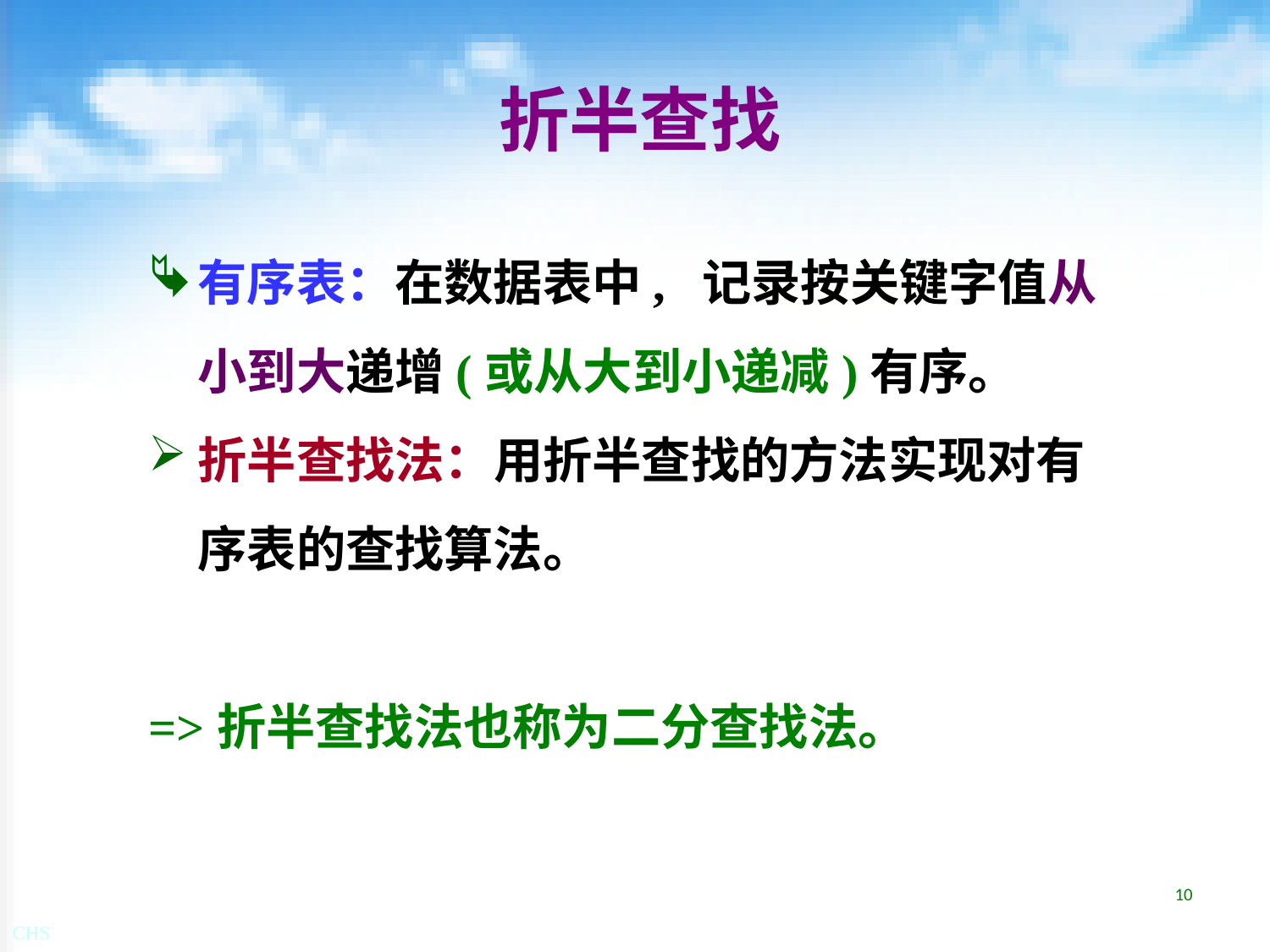

# 折半查找
有序表：在数据表中,  记录按关键字值从小到大递增(或从大到小递减)有序。
折半查找法：用折半查找的方法实现对有序表的查找算法。

=>折半查找法也称为二分查找法。
10